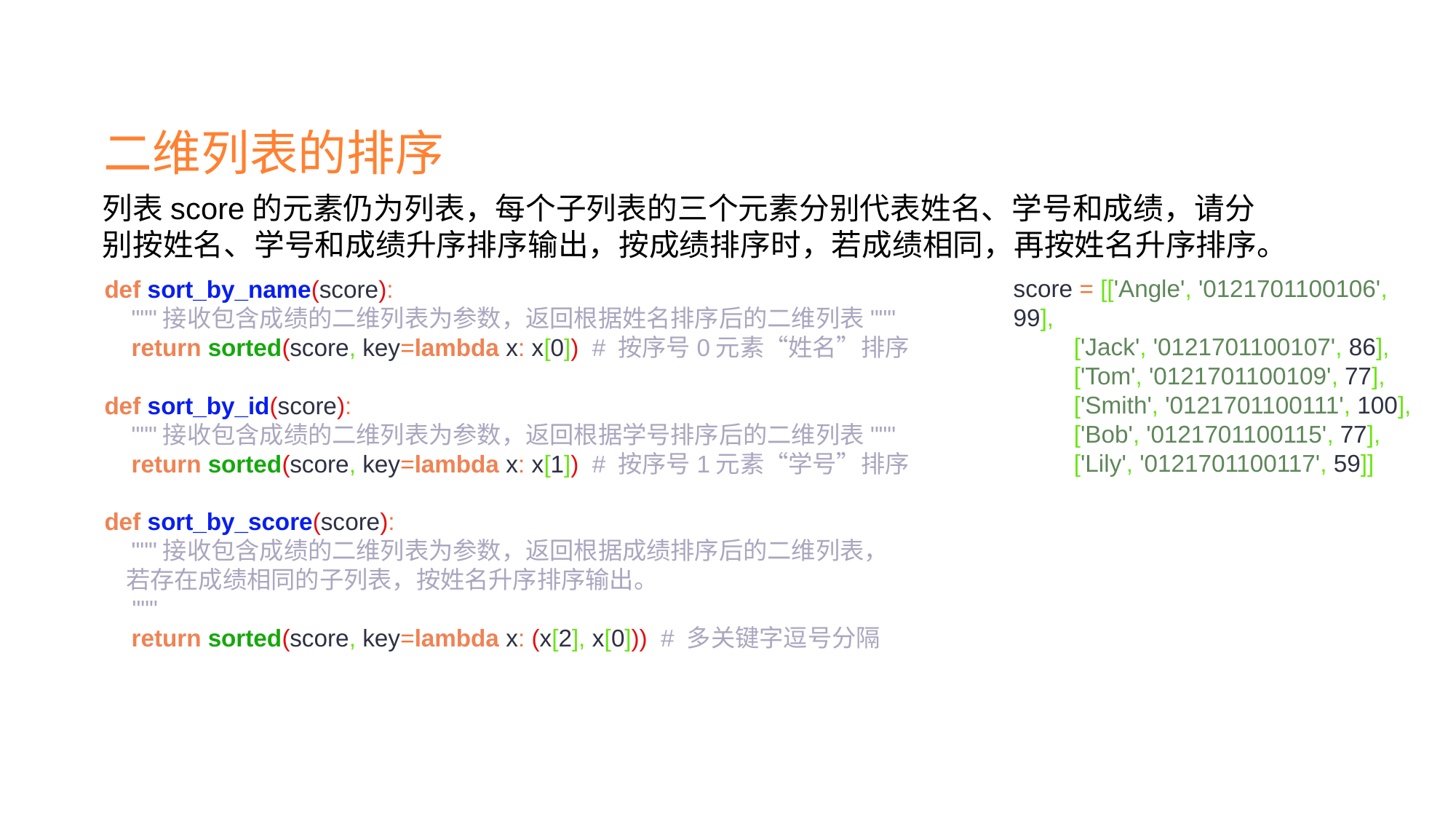

二维列表的排序
列表score的元素仍为列表，每个子列表的三个元素分别代表姓名、学号和成绩，请分别按姓名、学号和成绩升序排序输出，按成绩排序时，若成绩相同，再按姓名升序排序。
score = [['Angle', '0121701100106', 99],
         ['Jack', '0121701100107', 86],
         ['Tom', '0121701100109', 77],
         ['Smith', '0121701100111', 100],
         ['Bob', '0121701100115', 77],
         ['Lily', '0121701100117', 59]]
def sort_by_name(score):
    """接收包含成绩的二维列表为参数，返回根据姓名排序后的二维列表"""
    return sorted(score, key=lambda x: x[0])  # 按序号0元素“姓名”排序
def sort_by_id(score):
    """接收包含成绩的二维列表为参数，返回根据学号排序后的二维列表"""
    return sorted(score, key=lambda x: x[1])  # 按序号1元素“学号”排序
def sort_by_score(score):
    """接收包含成绩的二维列表为参数，返回根据成绩排序后的二维列表，
    若存在成绩相同的子列表，按姓名升序排序输出。
    """
    return sorted(score, key=lambda x: (x[2], x[0]))  # 多关键字逗号分隔